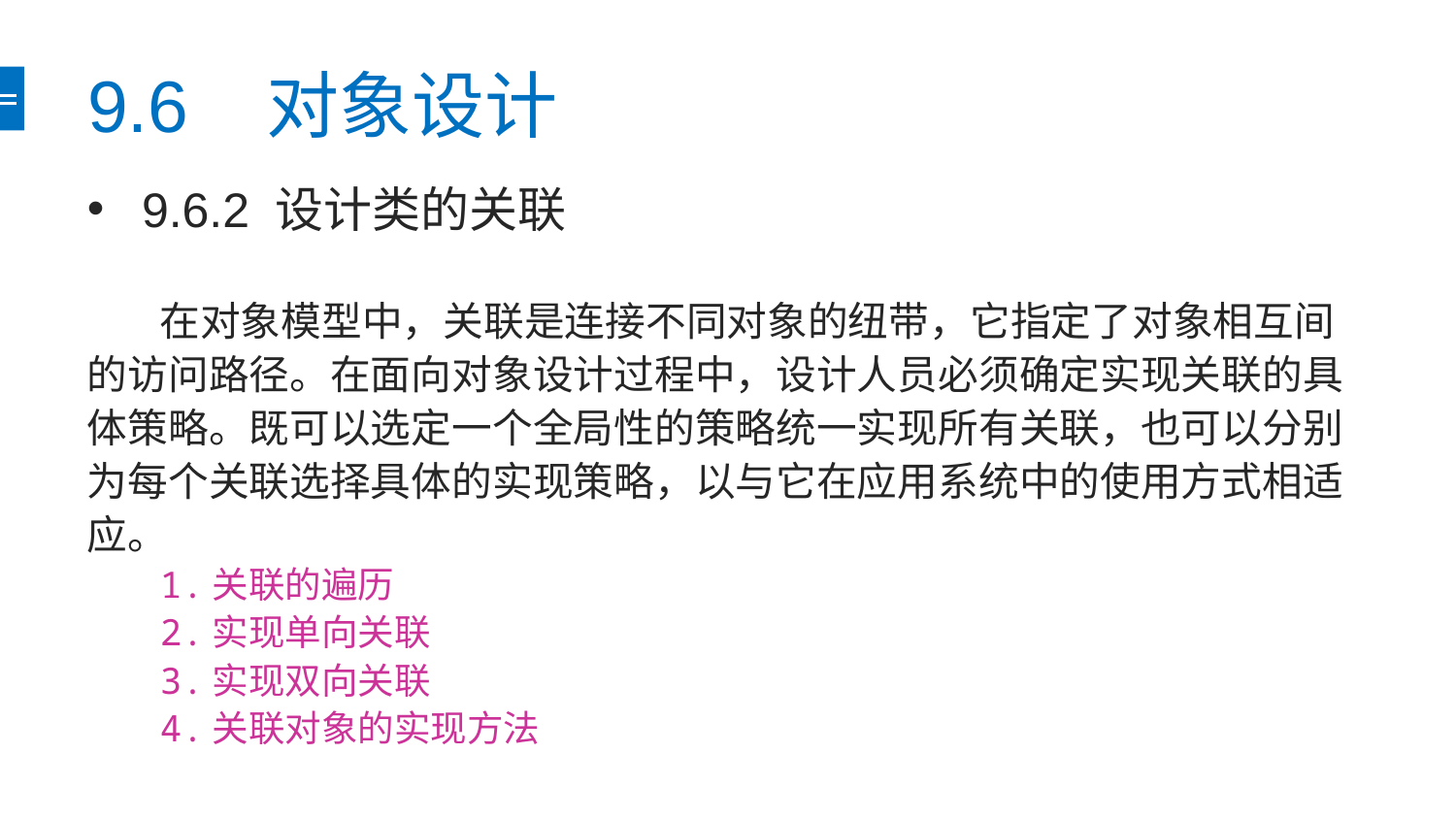

# 9.6   对象设计
9.6.2 设计类的关联

       在对象模型中，关联是连接不同对象的纽带，它指定了对象相互间的访问路径。在面向对象设计过程中，设计人员必须确定实现关联的具体策略。既可以选定一个全局性的策略统一实现所有关联，也可以分别为每个关联选择具体的实现策略，以与它在应用系统中的使用方式相适应。
1.关联的遍历
2.实现单向关联
3.实现双向关联
4.关联对象的实现方法